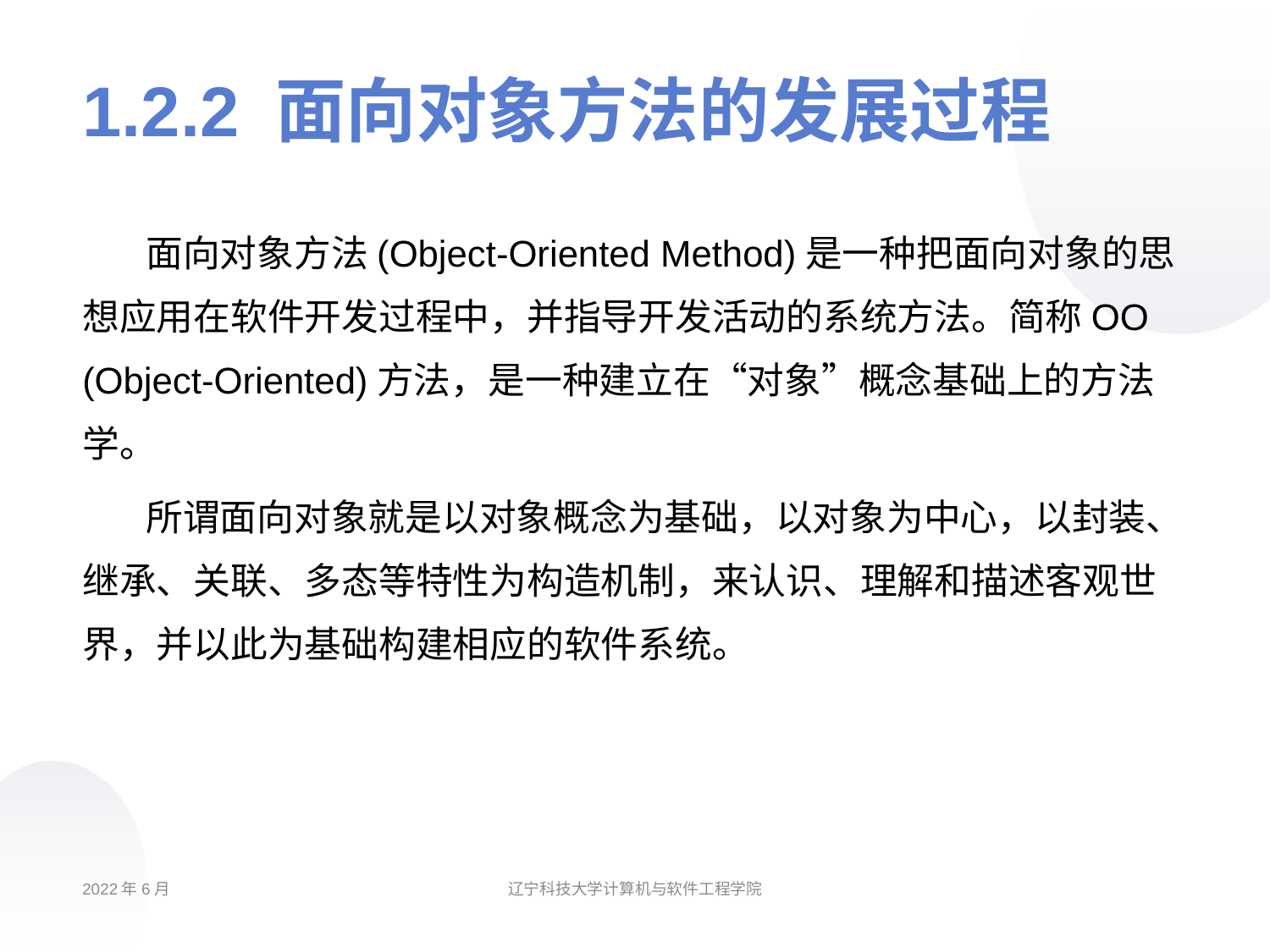

# 1.2.2 面向对象方法的发展过程
面向对象方法(Object-Oriented Method)是一种把面向对象的思想应用在软件开发过程中，并指导开发活动的系统方法。简称OO (Object-Oriented)方法，是一种建立在“对象”概念基础上的方法学。
所谓面向对象就是以对象概念为基础，以对象为中心，以封装、继承、关联、多态等特性为构造机制，来认识、理解和描述客观世界，并以此为基础构建相应的软件系统。

2022年6月
辽宁科技大学计算机与软件工程学院
90